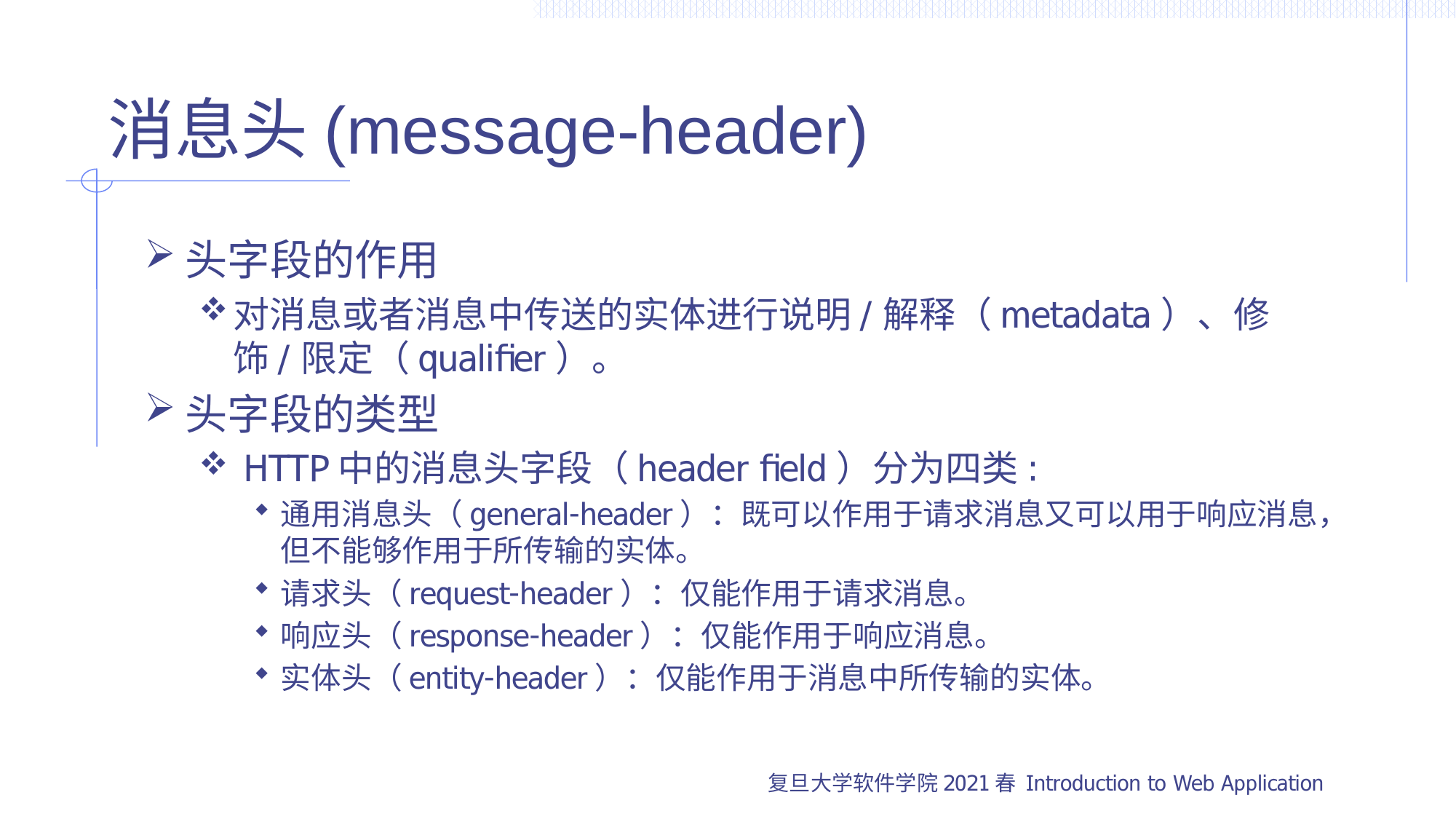

# 消息头(message-header)
头字段的作用
对消息或者消息中传送的实体进行说明/解释（metadata）、修饰/限定（qualifier）。
头字段的类型
 HTTP中的消息头字段（header field）分为四类:
通用消息头（general-header）：既可以作用于请求消息又可以用于响应消息，但不能够作用于所传输的实体。
请求头（request-header）：仅能作用于请求消息。
响应头（response-header）：仅能作用于响应消息。
实体头（entity-header）：仅能作用于消息中所传输的实体。